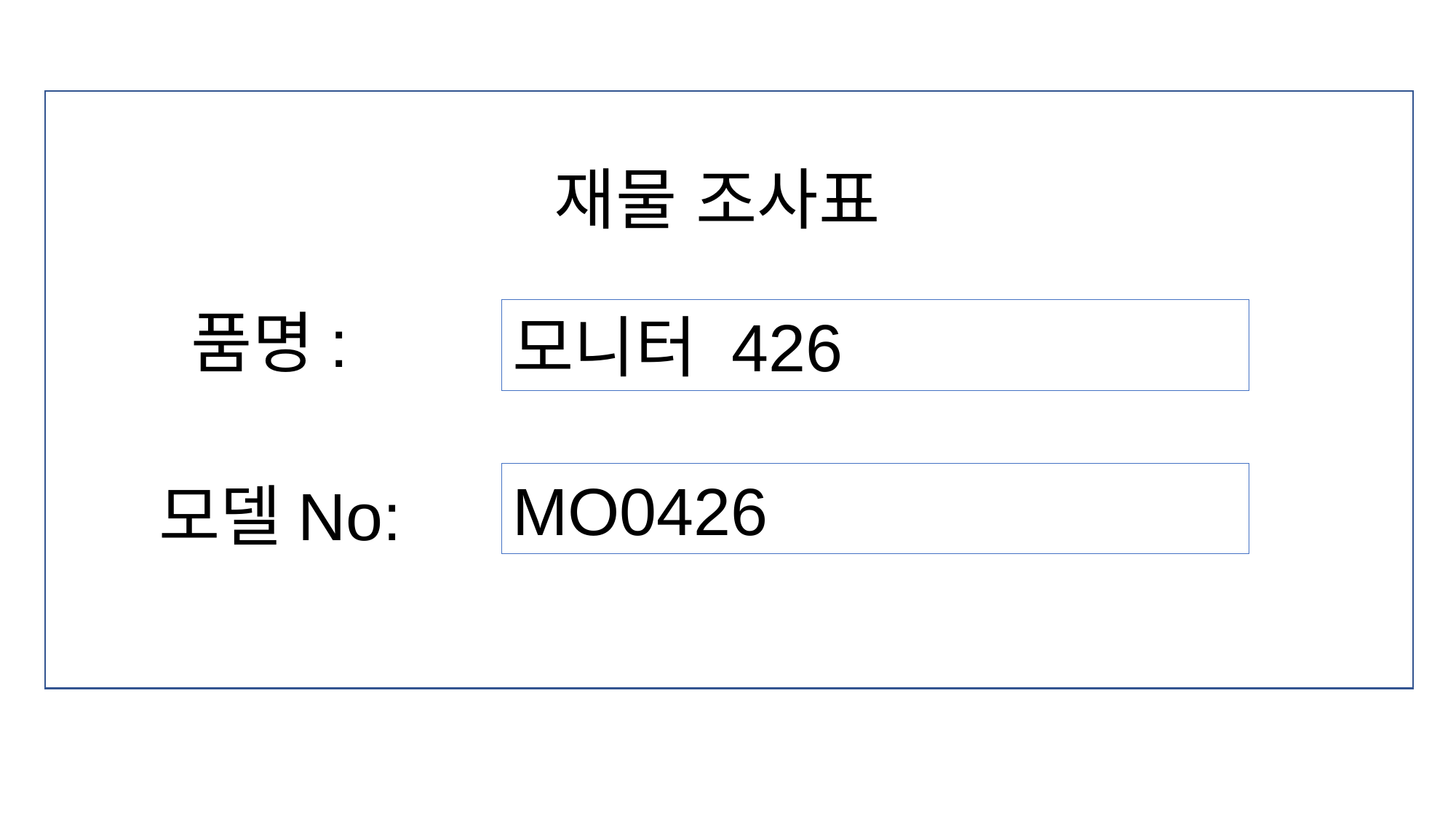

재물 조사표
품명:
모니터 426
MO0426
모델No: